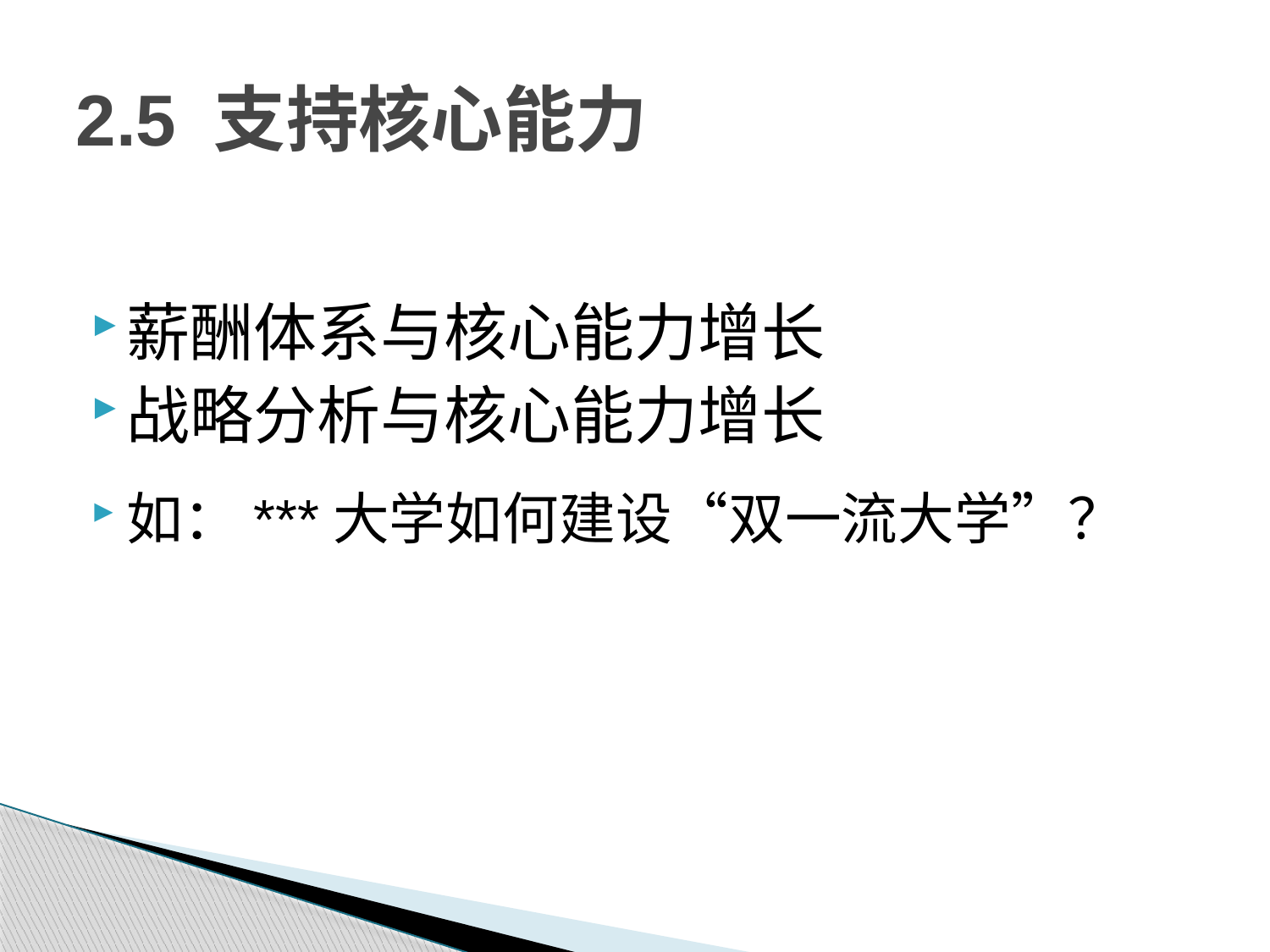

# 2.5 支持核心能力
薪酬体系与核心能力增长
战略分析与核心能力增长

如：***大学如何建设“双一流大学”？